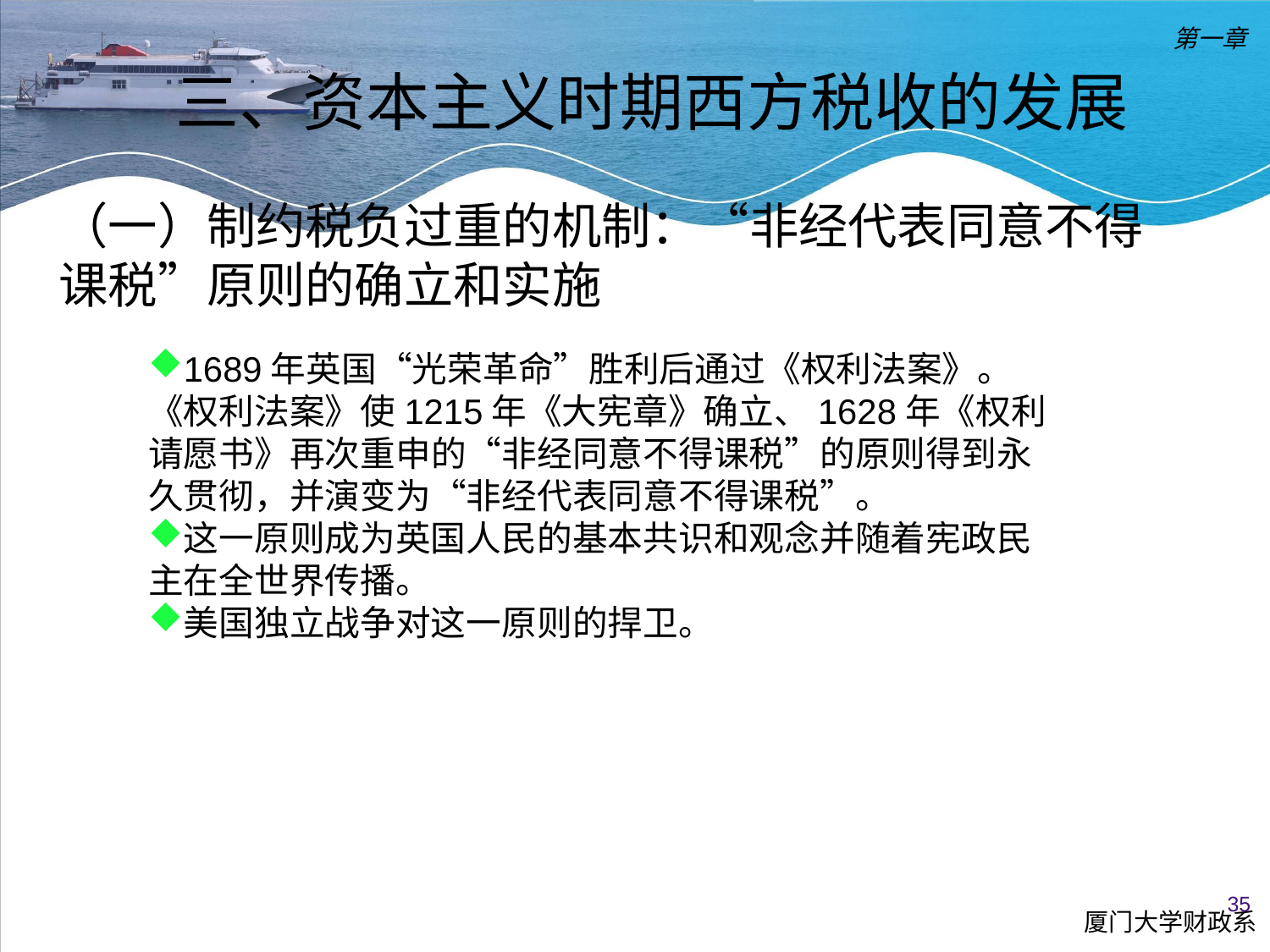

第一章
三、资本主义时期西方税收的发展
（一）制约税负过重的机制：“非经代表同意不得课税”原则的确立和实施
1689年英国“光荣革命”胜利后通过《权利法案》。《权利法案》使1215年《大宪章》确立、1628年《权利请愿书》再次重申的“非经同意不得课税”的原则得到永久贯彻，并演变为“非经代表同意不得课税”。
这一原则成为英国人民的基本共识和观念并随着宪政民主在全世界传播。
美国独立战争对这一原则的捍卫。
35
厦门大学财政系